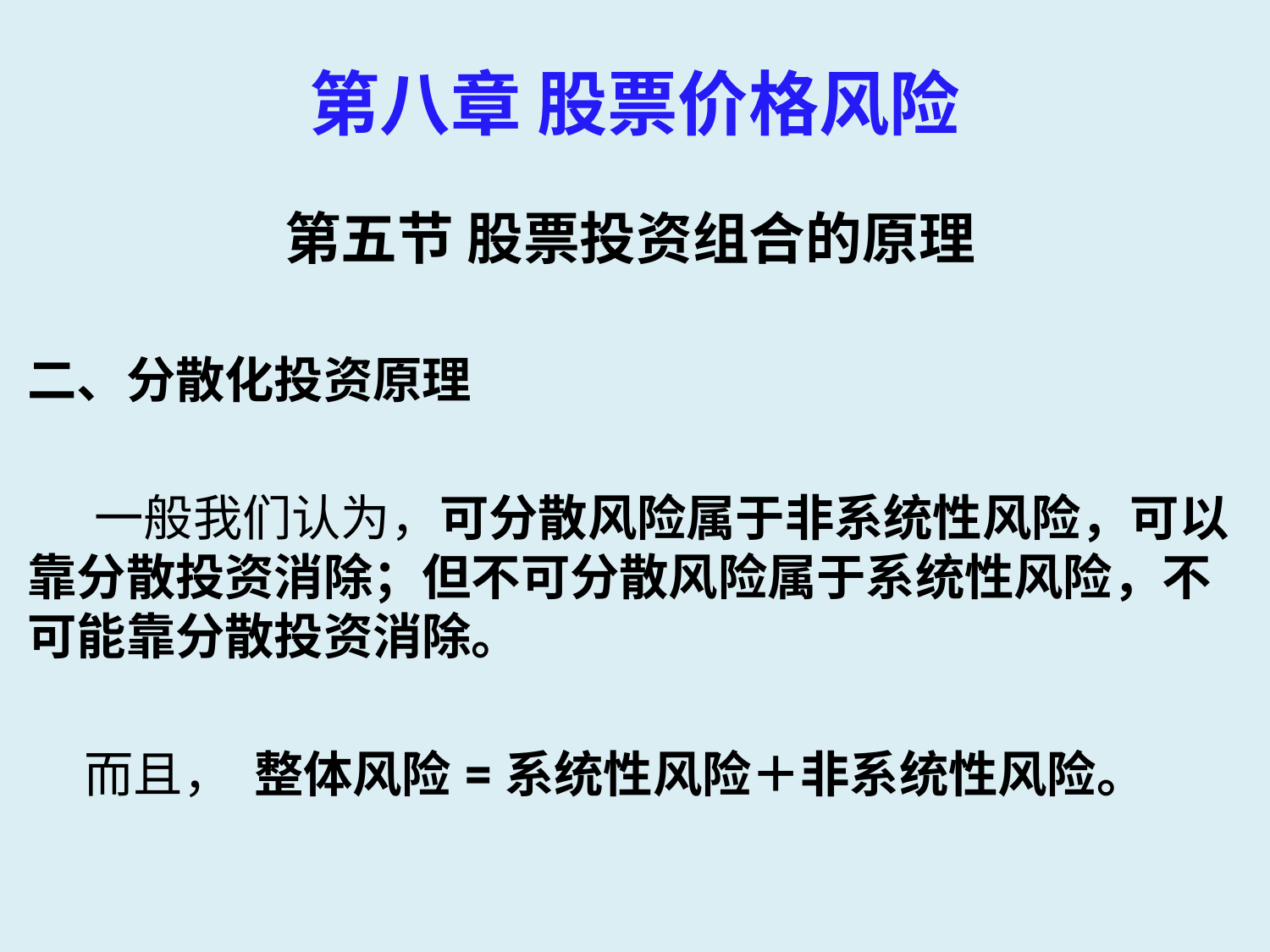

# 第八章 股票价格风险
第五节 股票投资组合的原理

二、分散化投资原理

     一般我们认为，可分散风险属于非系统性风险，可以靠分散投资消除；但不可分散风险属于系统性风险，不可能靠分散投资消除。

    而且，  整体风险=系统性风险＋非系统性风险。